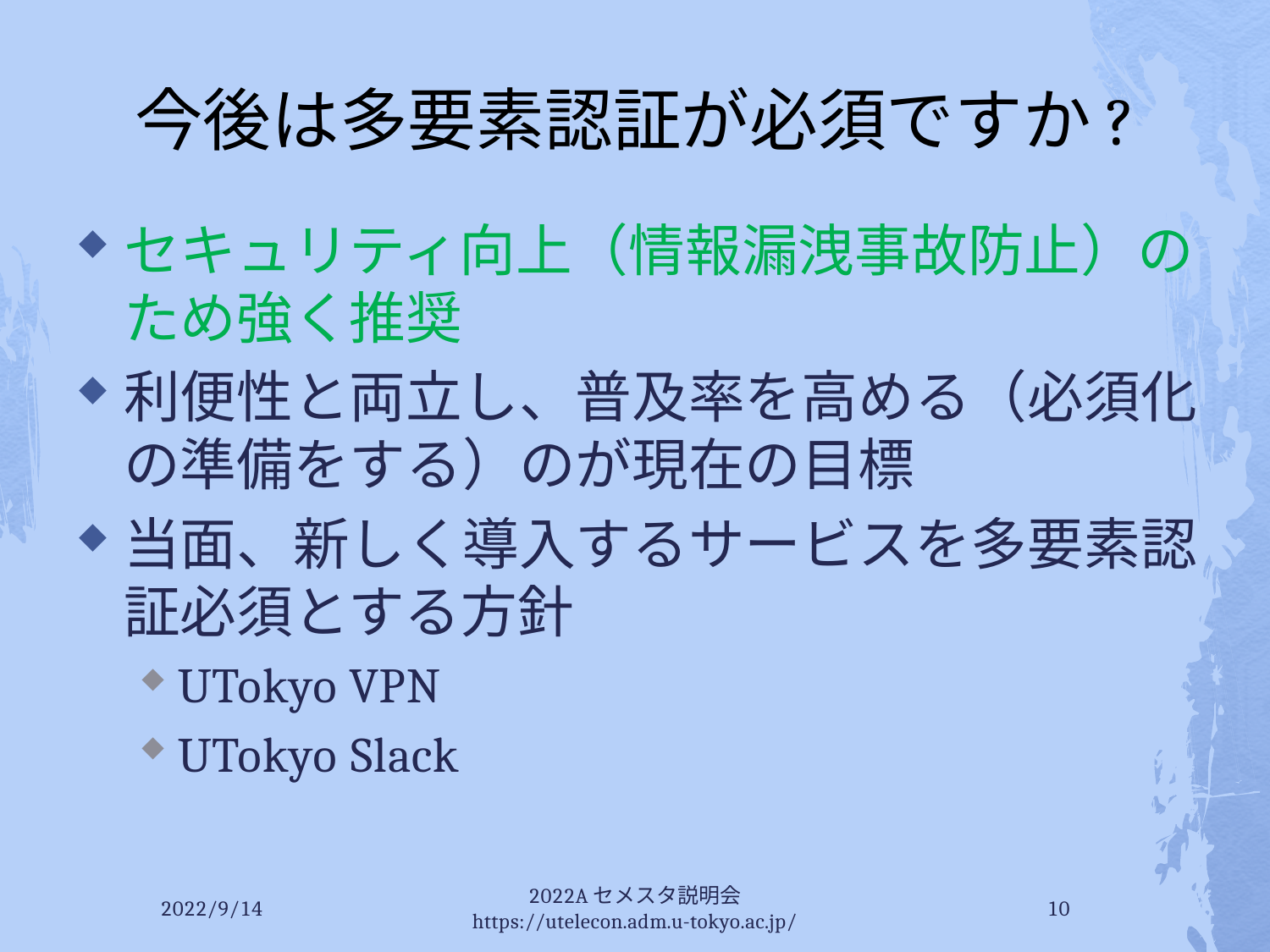

# 今後は多要素認証が必須ですか?
セキュリティ向上（情報漏洩事故防止）のため強く推奨
利便性と両立し、普及率を高める（必須化の準備をする）のが現在の目標
当面、新しく導入するサービスを多要素認証必須とする方針
UTokyo VPN
UTokyo Slack
2022/9/14
2022Aセメスタ説明会 https://utelecon.adm.u-tokyo.ac.jp/
10